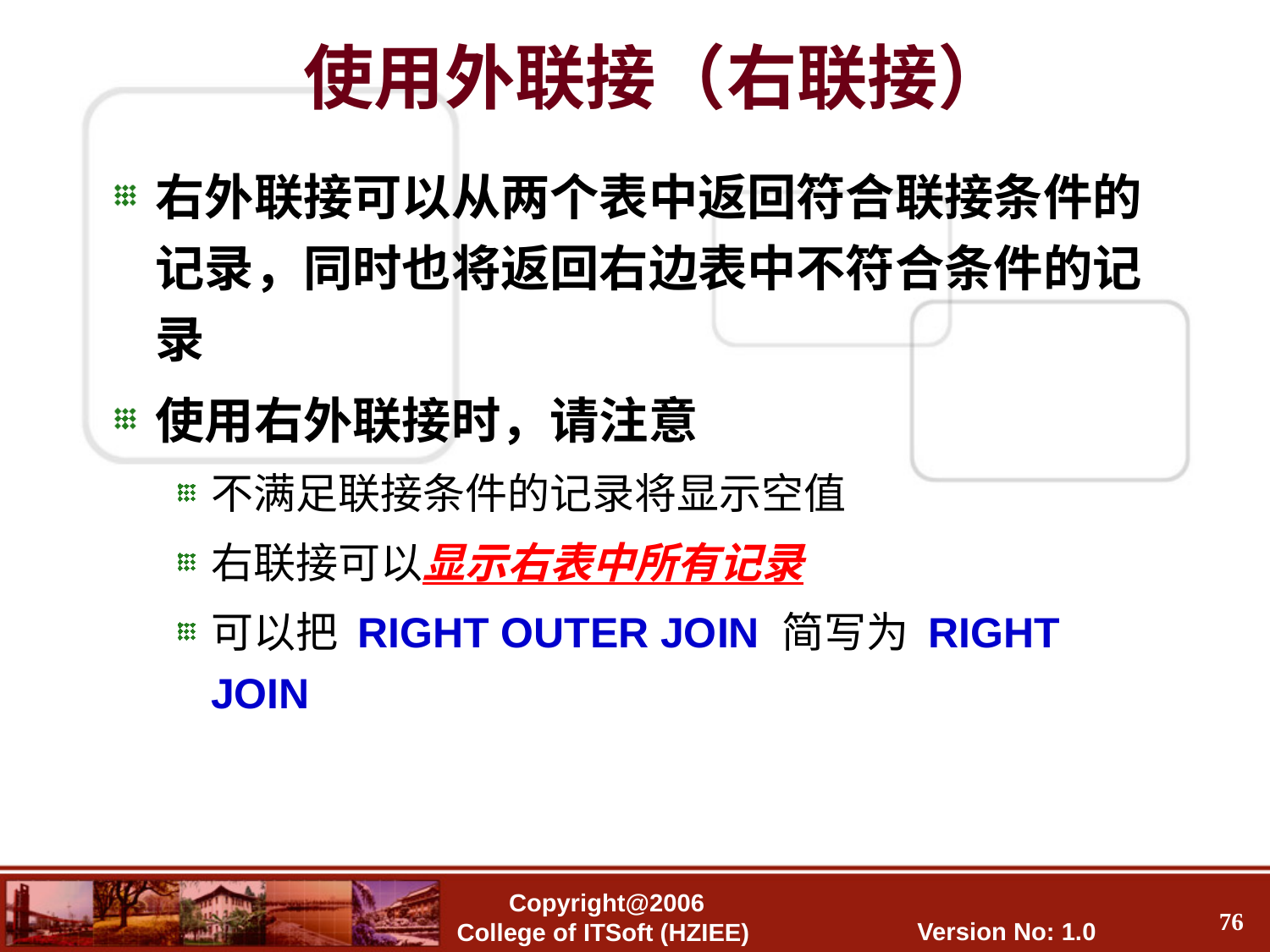

使用外联接（右联接）
右外联接可以从两个表中返回符合联接条件的记录，同时也将返回右边表中不符合条件的记录
使用右外联接时，请注意
不满足联接条件的记录将显示空值
右联接可以显示右表中所有记录
可以把 RIGHT OUTER JOIN 简写为 RIGHT JOIN